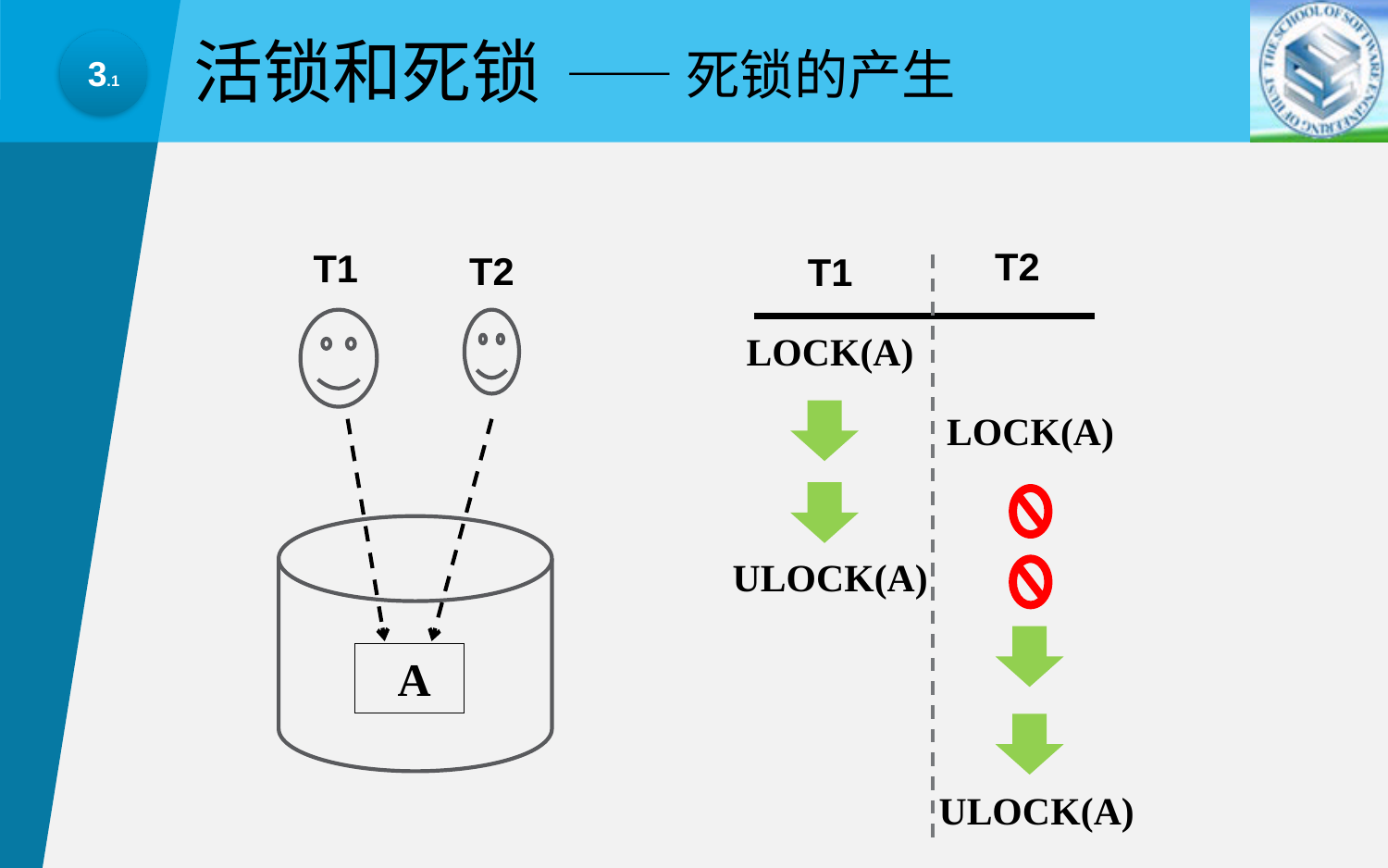

活锁和死锁
——死锁的产生
3.1
T2
T1
T1
T2

 A
LOCK(A)

LOCK(A)

ULOCK(A)

ULOCK(A)